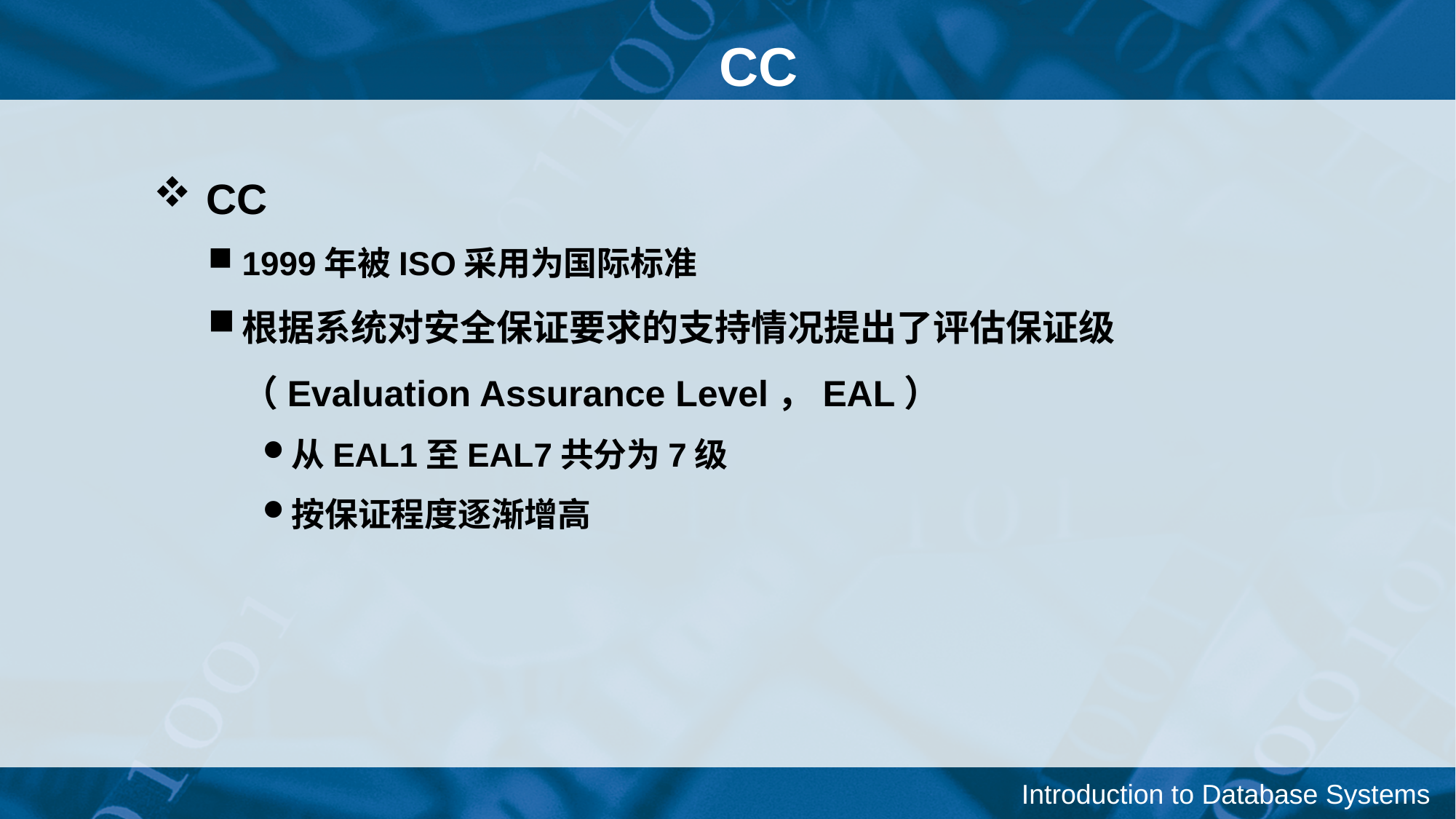

CC
 CC
1999年被ISO采用为国际标准
根据系统对安全保证要求的支持情况提出了评估保证级（Evaluation Assurance Level，EAL）
从EAL1至EAL7共分为7级
按保证程度逐渐增高